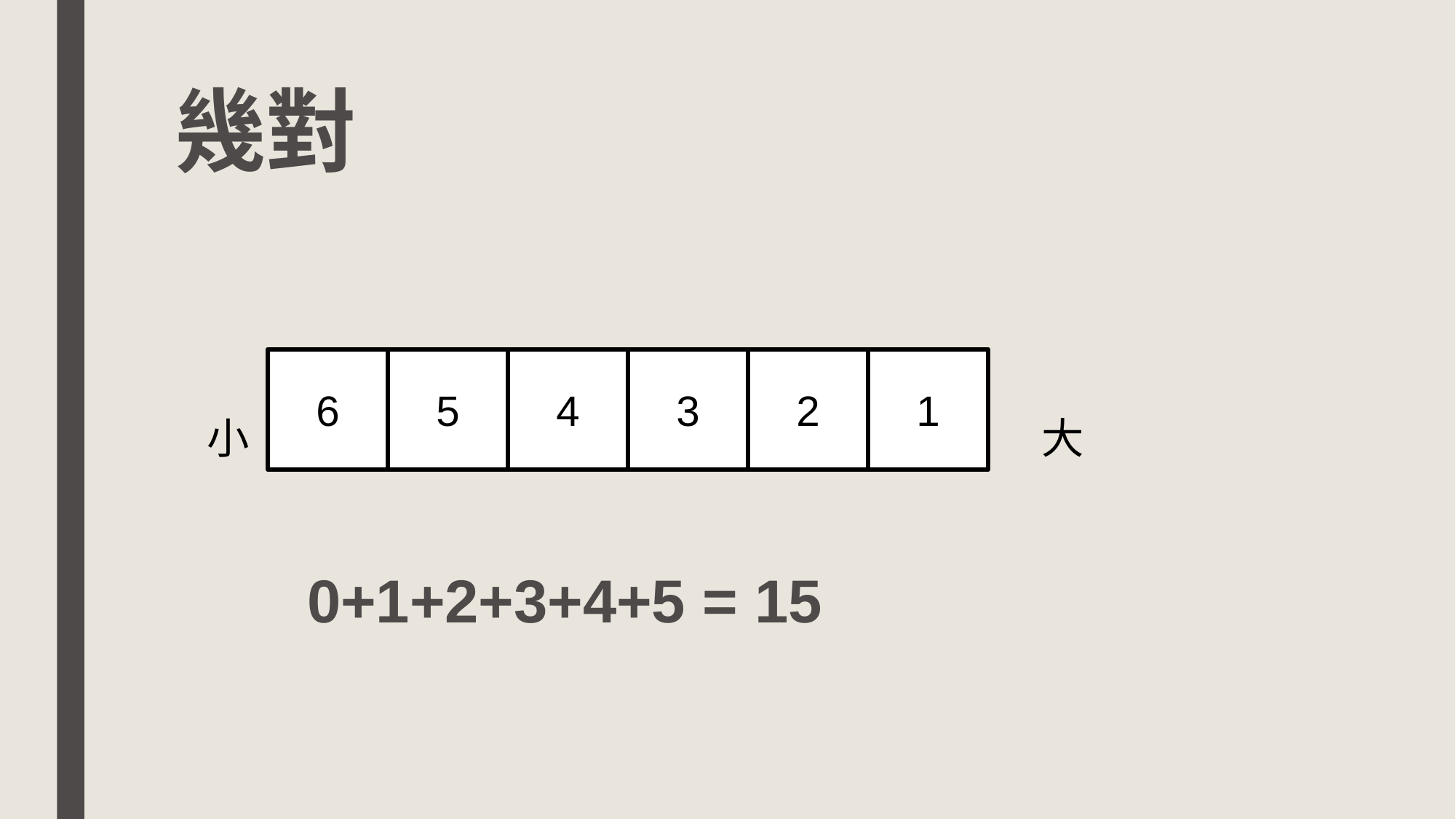

# 幾對
6
5
4
3
2
1
小
大
0+1+2+3+4+5 = 15